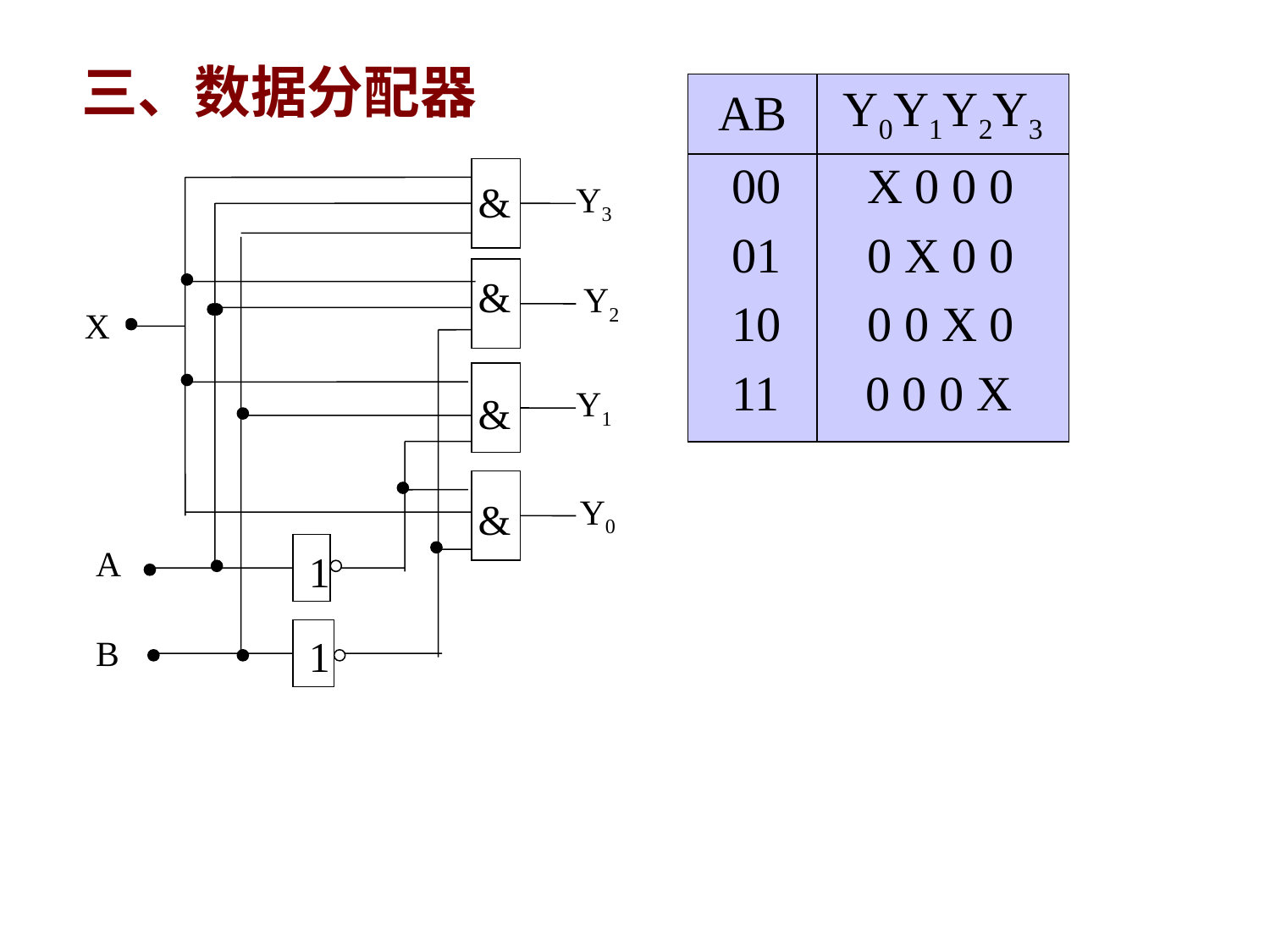

三、数据分配器
| AB | Y0Y1Y2Y3 |
| --- | --- |
|  |  |
00       X 0 0 0
01       0 X 0 0
10       0 0 X 0
11       0 0 0 X

Y3
Y2
X
Y1
Y0
A
B
&
&
&
&
1
1